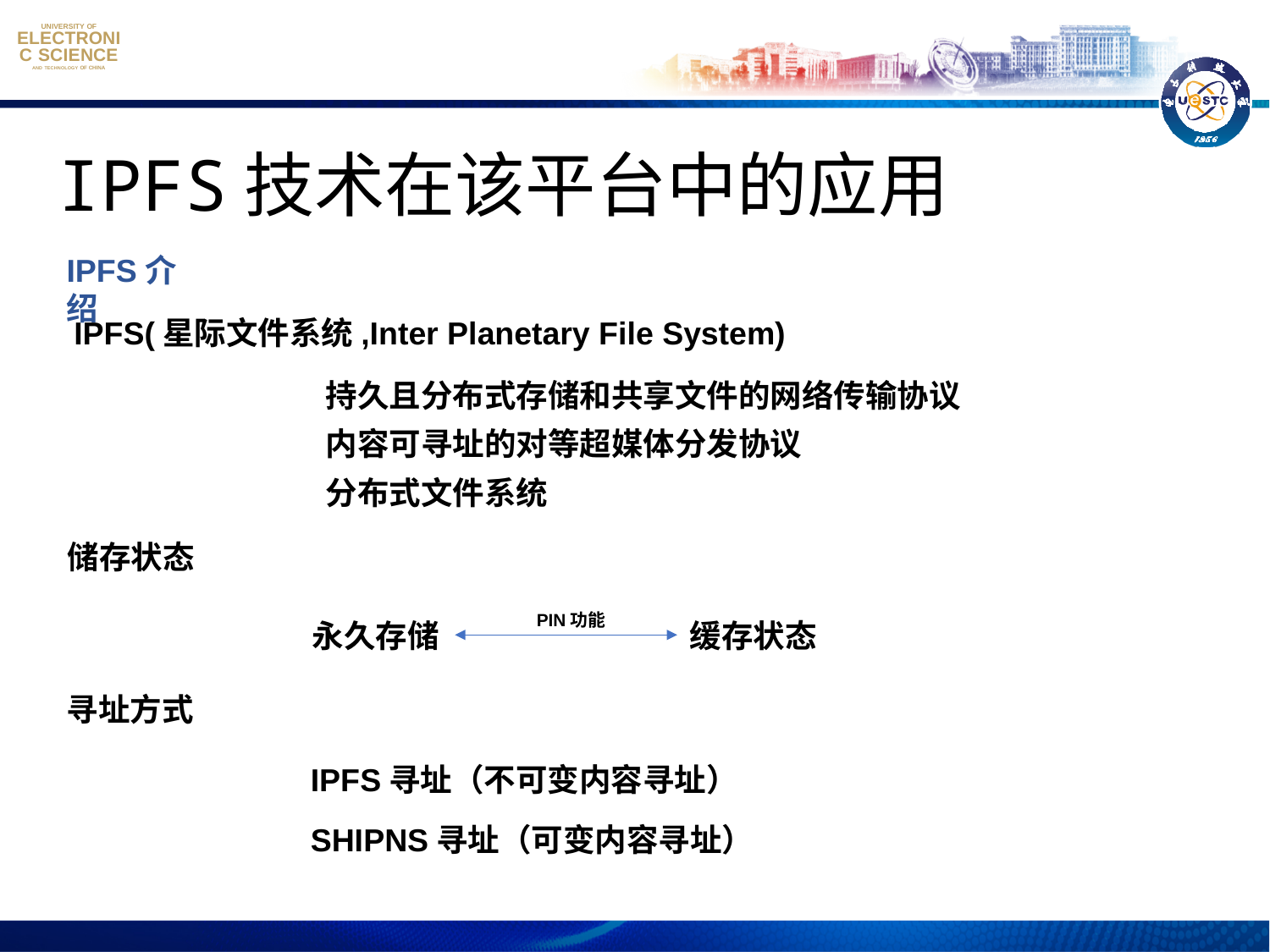

IPFS技术在该平台中的应用
IPFS介绍
IPFS(星际文件系统,Inter Planetary File System)
持久且分布式存储和共享文件的网络传输协议
内容可寻址的对等超媒体分发协议
分布式文件系统
储存状态
PIN功能
永久存储
缓存状态
寻址方式
IPFS寻址（不可变内容寻址）
SHIPNS寻址（可变内容寻址）